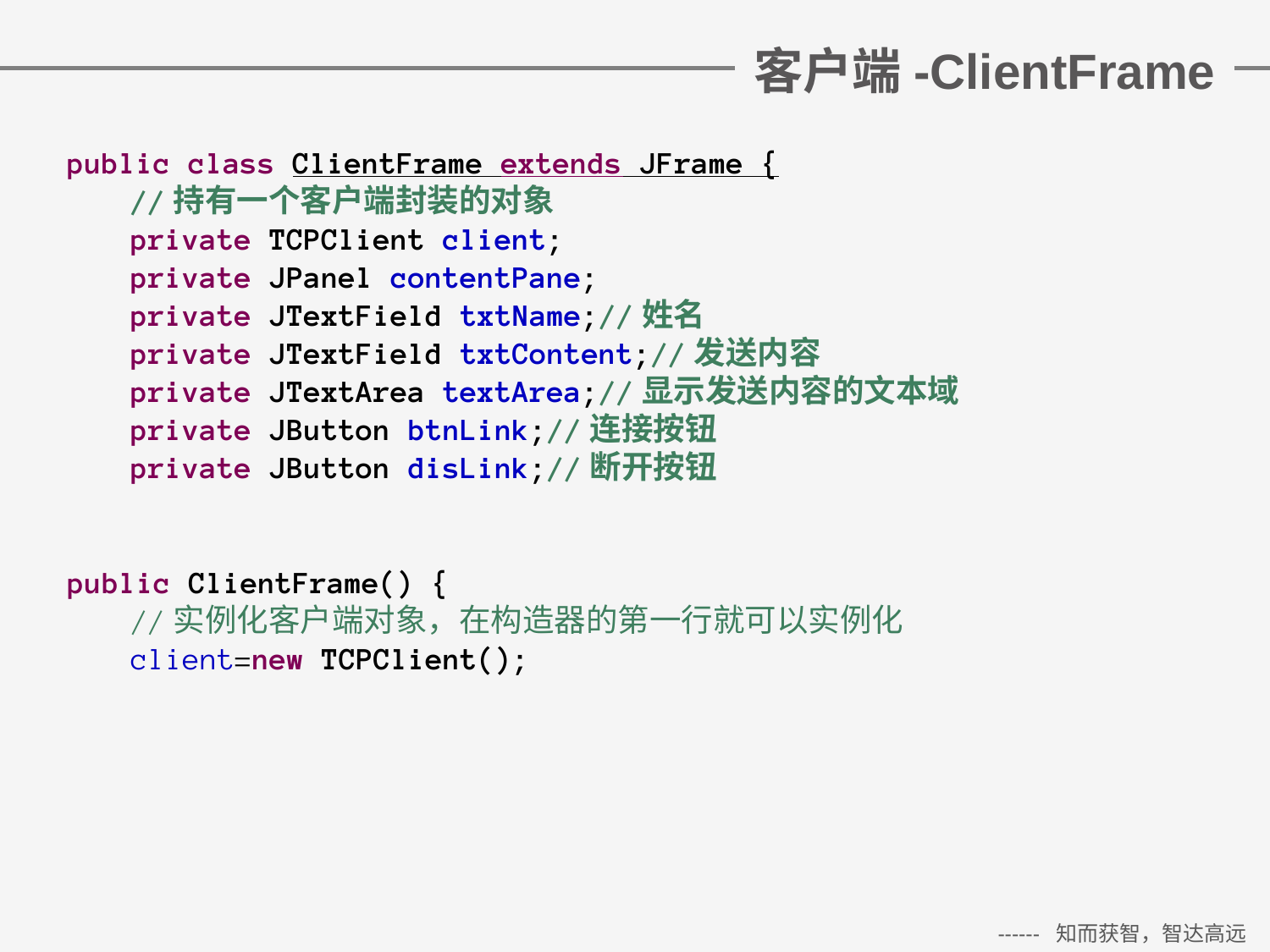

# 客户端-ClientFrame
public class ClientFrame extends JFrame {
//持有一个客户端封装的对象
private TCPClient client;
private JPanel contentPane;
private JTextField txtName;//姓名
private JTextField txtContent;//发送内容
private JTextArea textArea;//显示发送内容的文本域
private JButton btnLink;//连接按钮
private JButton disLink;//断开按钮
public ClientFrame() {
//实例化客户端对象，在构造器的第一行就可以实例化
client=new TCPClient();